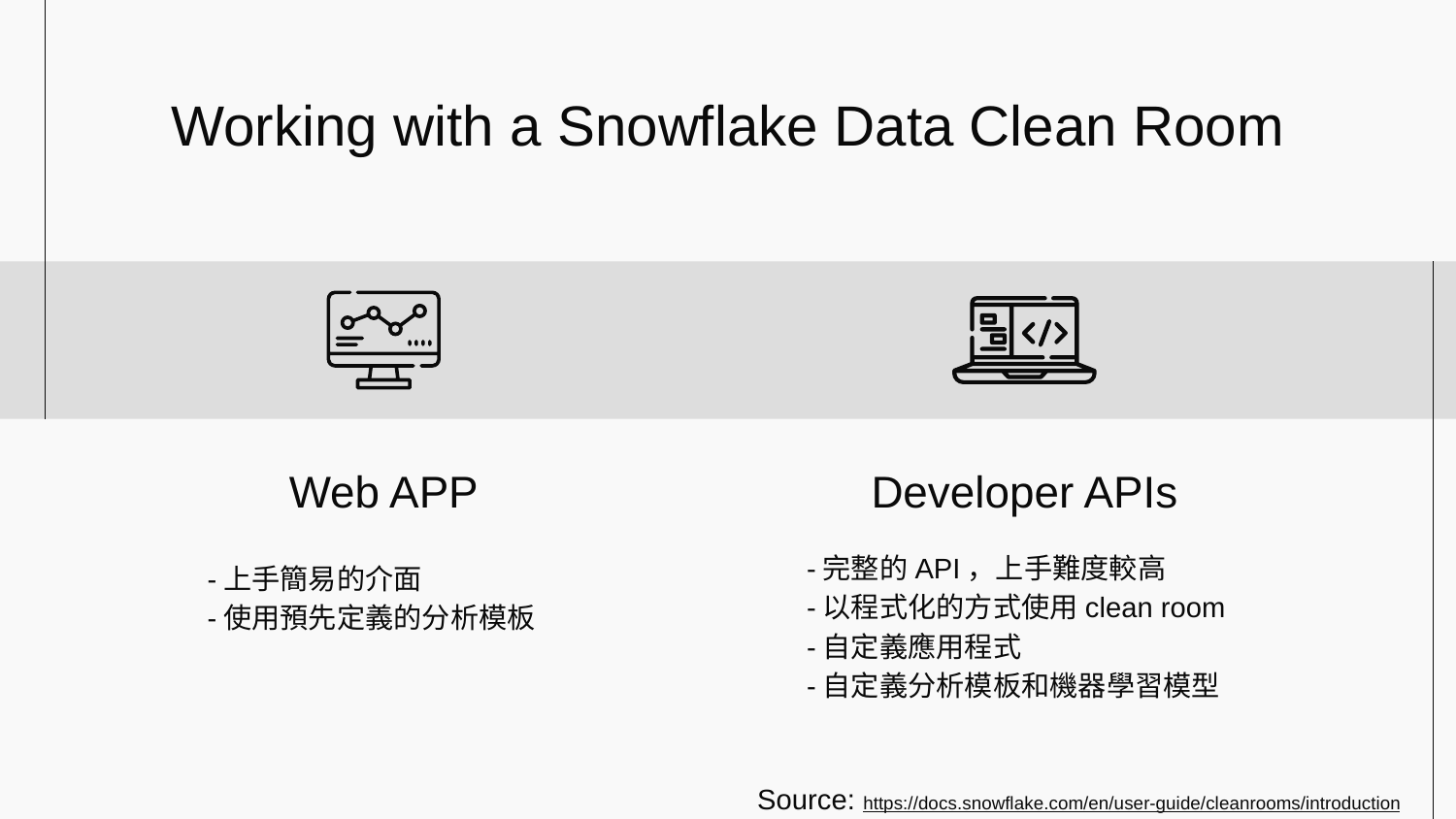

# Working with a Snowflake Data Clean Room

Web APP
Developer APIs
-完整的API，上手難度較高
-以程式化的方式使用clean room
-自定義應用程式
-自定義分析模板和機器學習模型

-上手簡易的介面
-使用預先定義的分析模板
Source: https://docs.snowflake.com/en/user-guide/cleanrooms/introduction